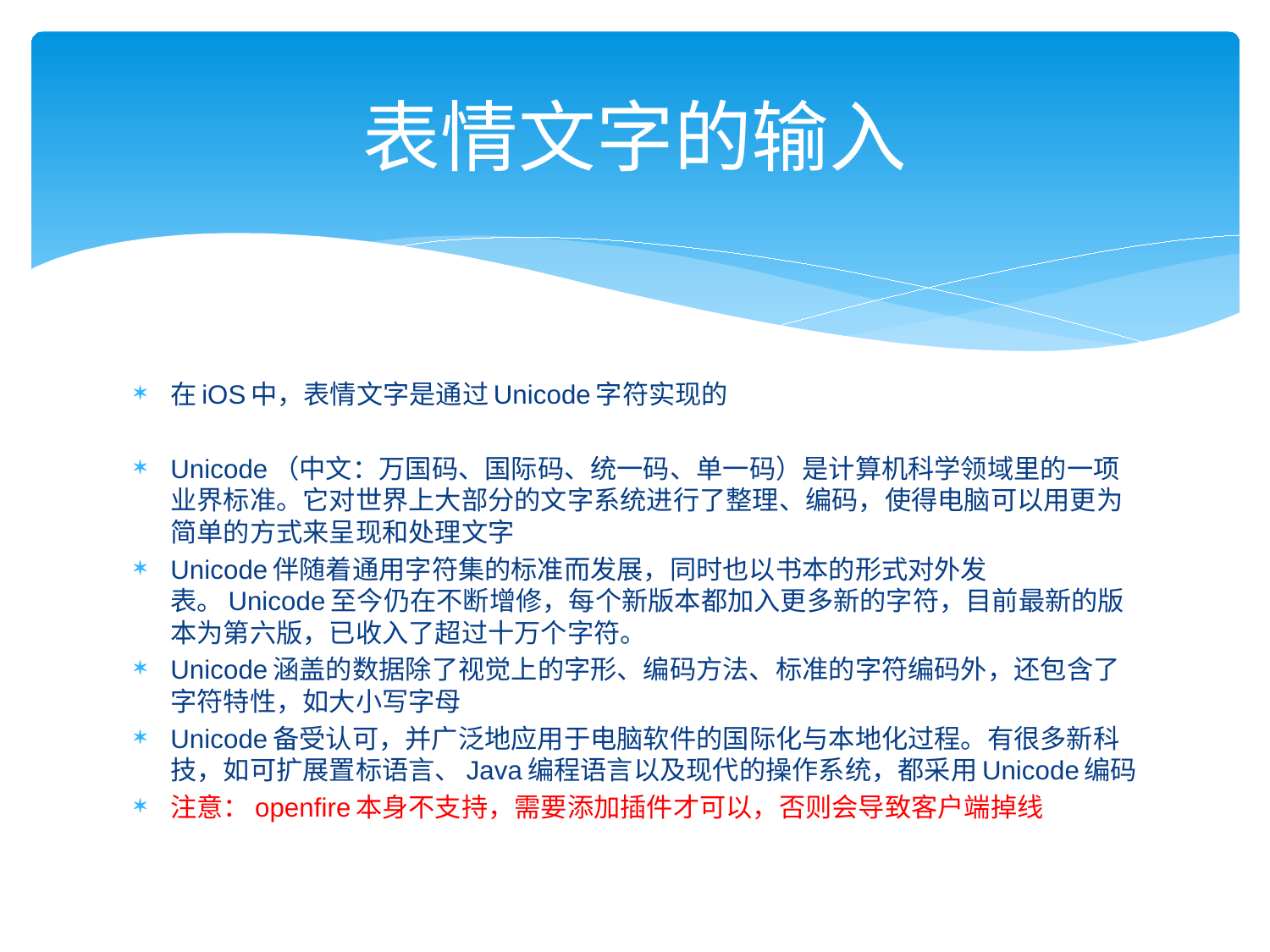

# 表情文字的输入
在iOS中，表情文字是通过Unicode字符实现的

Unicode（中文：万国码、国际码、统一码、单一码）是计算机科学领域里的一项业界标准。它对世界上大部分的文字系统进行了整理、编码，使得电脑可以用更为简单的方式来呈现和处理文字
Unicode伴随着通用字符集的标准而发展，同时也以书本的形式对外发表。Unicode至今仍在不断增修，每个新版本都加入更多新的字符，目前最新的版本为第六版，已收入了超过十万个字符。
Unicode涵盖的数据除了视觉上的字形、编码方法、标准的字符编码外，还包含了字符特性，如大小写字母
Unicode备受认可，并广泛地应用于电脑软件的国际化与本地化过程。有很多新科技，如可扩展置标语言、Java编程语言以及现代的操作系统，都采用Unicode编码
注意：openfire本身不支持，需要添加插件才可以，否则会导致客户端掉线